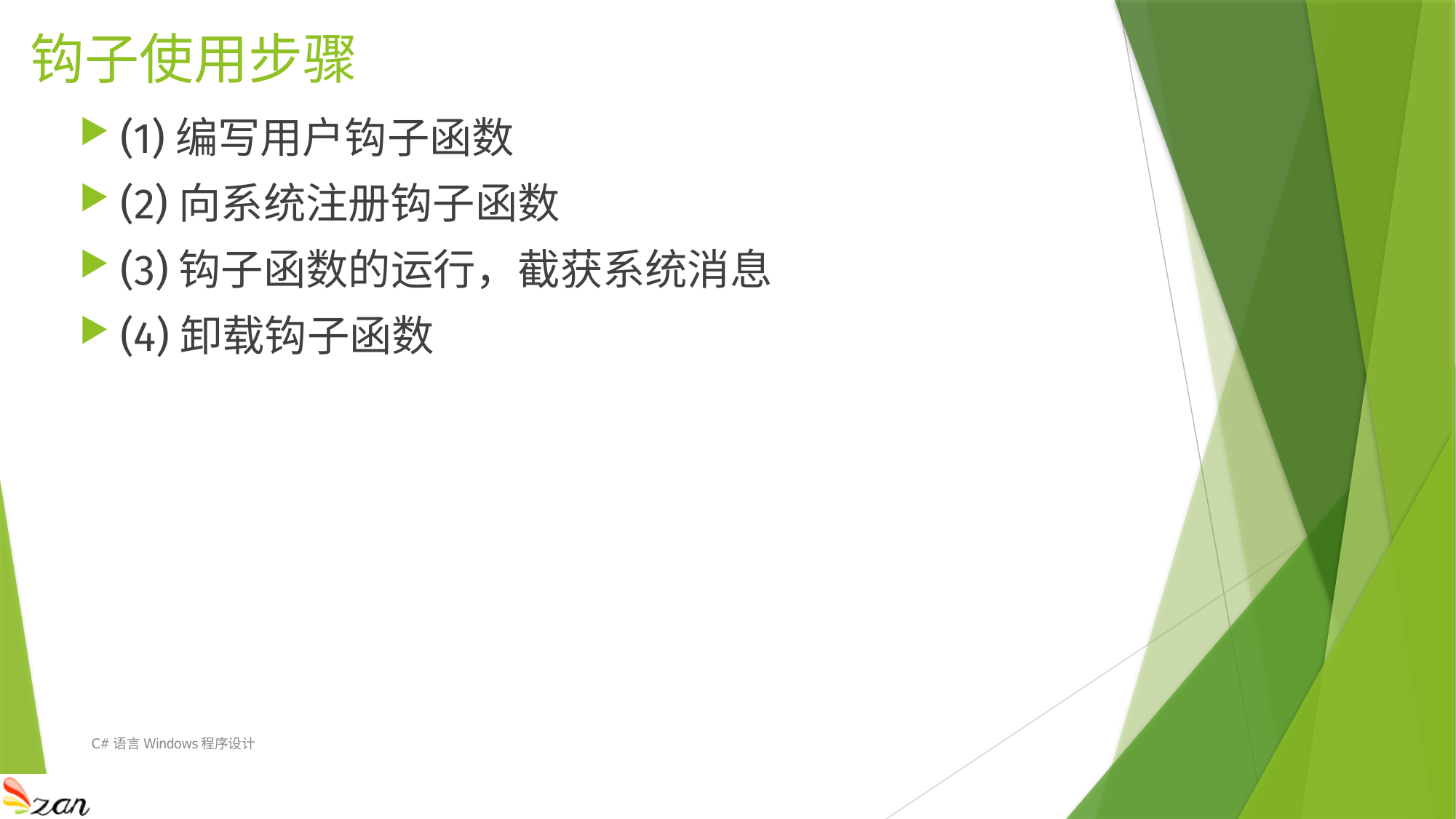

# 钩子使用步骤
(1)编写用户钩子函数
(2)向系统注册钩子函数
(3)钩子函数的运行，截获系统消息
(4)卸载钩子函数
C#语言Windows程序设计